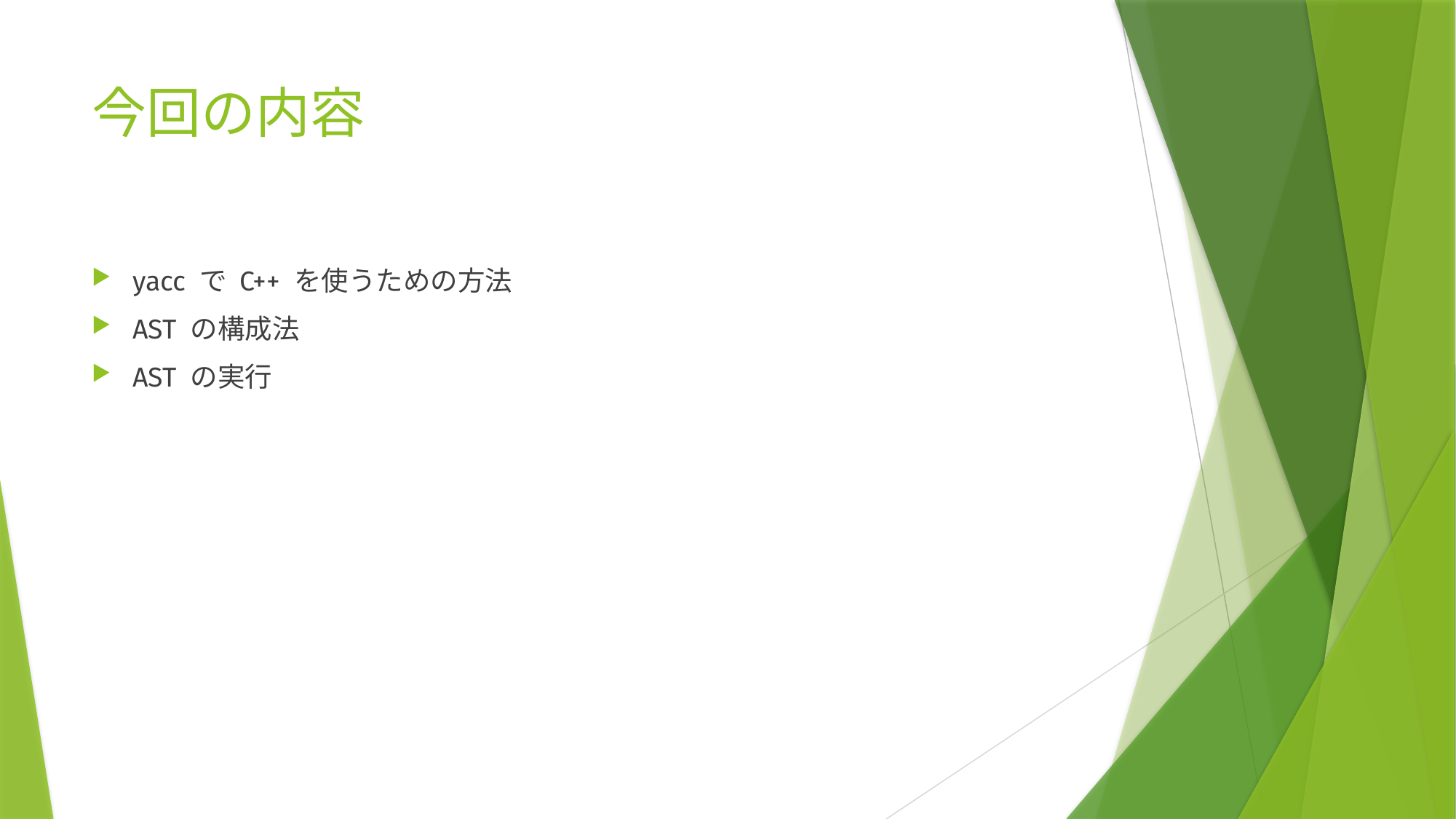

# 今回の内容
yacc で C++ を使うための方法
AST の構成法
AST の実行